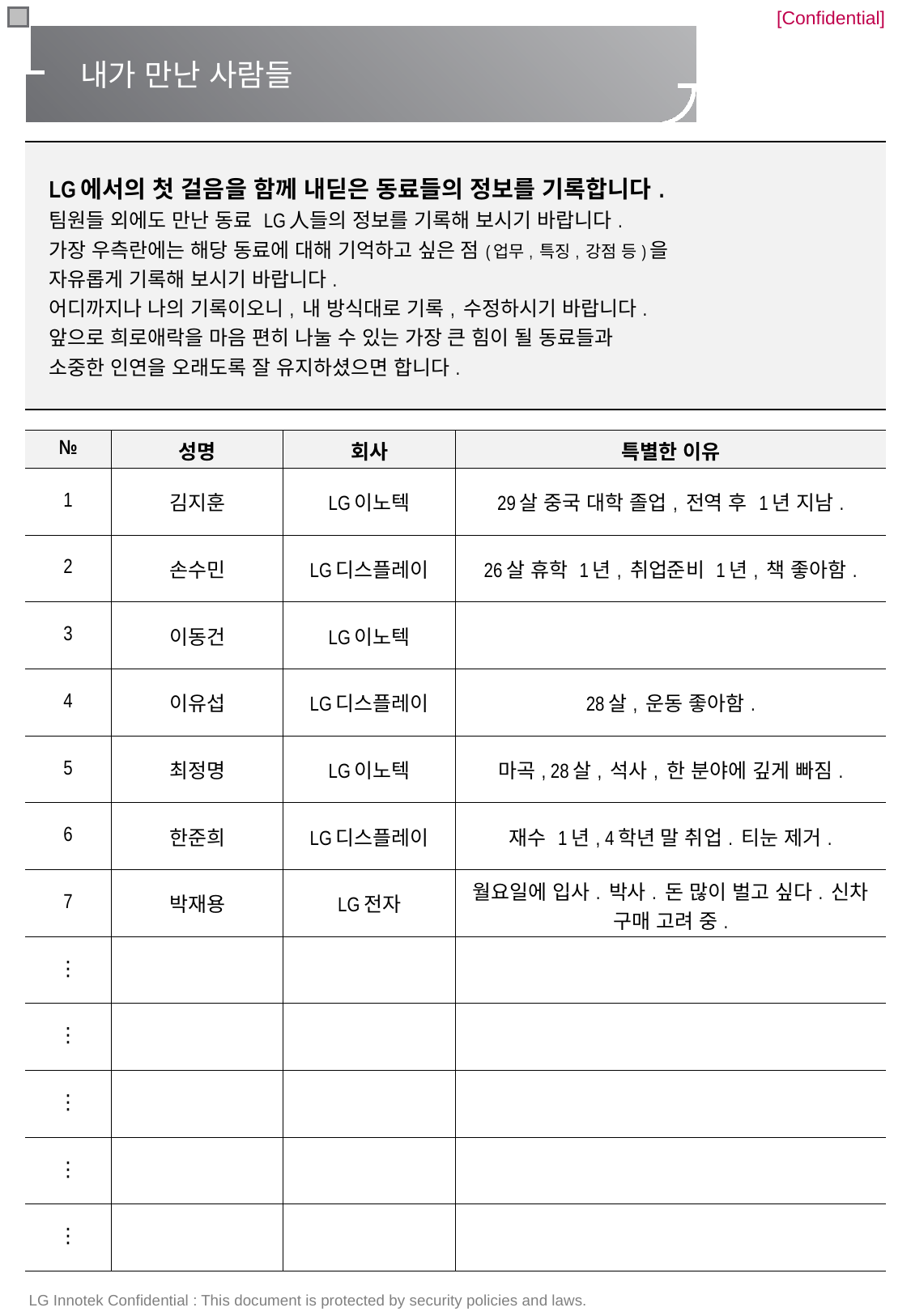

내가 만난 사람들
| LG에서의 첫 걸음을 함께 내딛은 동료들의 정보를 기록합니다. 팀원들 외에도 만난 동료 LG人들의 정보를 기록해 보시기 바랍니다. 가장 우측란에는 해당 동료에 대해 기억하고 싶은 점(업무, 특징, 강점 등)을 자유롭게 기록해 보시기 바랍니다. 어디까지나 나의 기록이오니, 내 방식대로 기록, 수정하시기 바랍니다. 앞으로 희로애락을 마음 편히 나눌 수 있는 가장 큰 힘이 될 동료들과 소중한 인연을 오래도록 잘 유지하셨으면 합니다. |
| --- |
| № | 성명 | 회사 | 특별한 이유 |
| --- | --- | --- | --- |
| 1 | 김지훈 | LG이노텍 | 29살 중국 대학 졸업, 전역 후 1년 지남. |
| 2 | 손수민 | LG디스플레이 | 26살 휴학 1년, 취업준비 1년, 책 좋아함. |
| 3 | 이동건 | LG이노텍 |  |
| 4 | 이유섭 | LG디스플레이 | 28살, 운동 좋아함. |
| 5 | 최정명 | LG이노텍 | 마곡, 28살, 석사, 한 분야에 깊게 빠짐. |
| 6 | 한준희 | LG디스플레이 | 재수 1년, 4학년 말 취업. 티눈 제거. |
| 7 | 박재용 | LG전자 | 월요일에 입사. 박사. 돈 많이 벌고 싶다. 신차 구매 고려 중. |
| ⋮ |  |  |  |
| ⋮ |  |  |  |
| ⋮ |  |  |  |
| ⋮ |  |  |  |
| ⋮ |  |  |  |